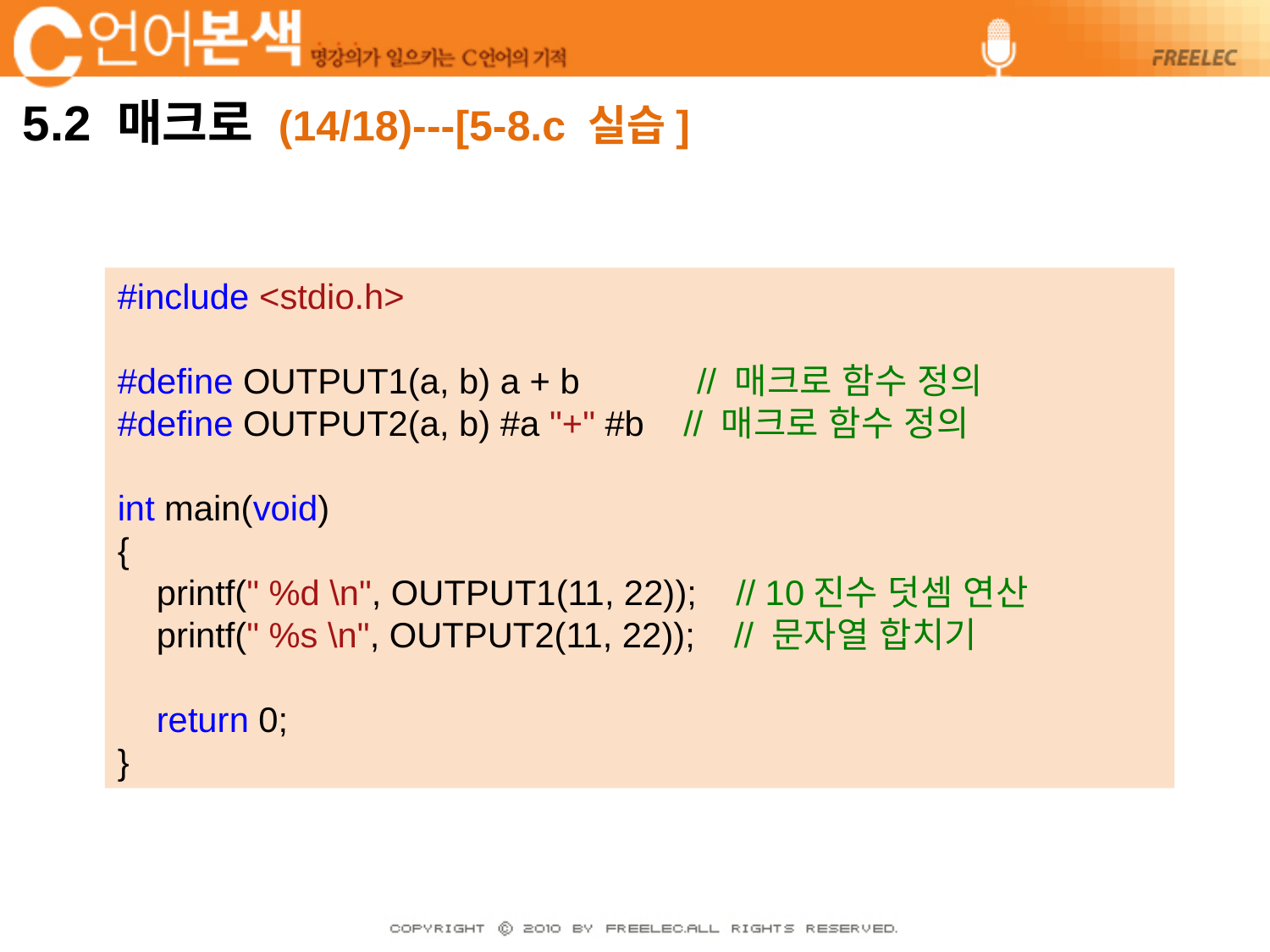

# 5.2 매크로 (14/18)---[5-8.c 실습]
#include <stdio.h>

#define OUTPUT1(a, b) a + b            // 매크로 함수 정의
#define OUTPUT2(a, b) #a "+" #b    // 매크로 함수 정의

int main(void)
{
    printf(" %d \n", OUTPUT1(11, 22));    // 10진수 덧셈 연산
    printf(" %s \n", OUTPUT2(11, 22));    // 문자열 합치기

    return 0;
}